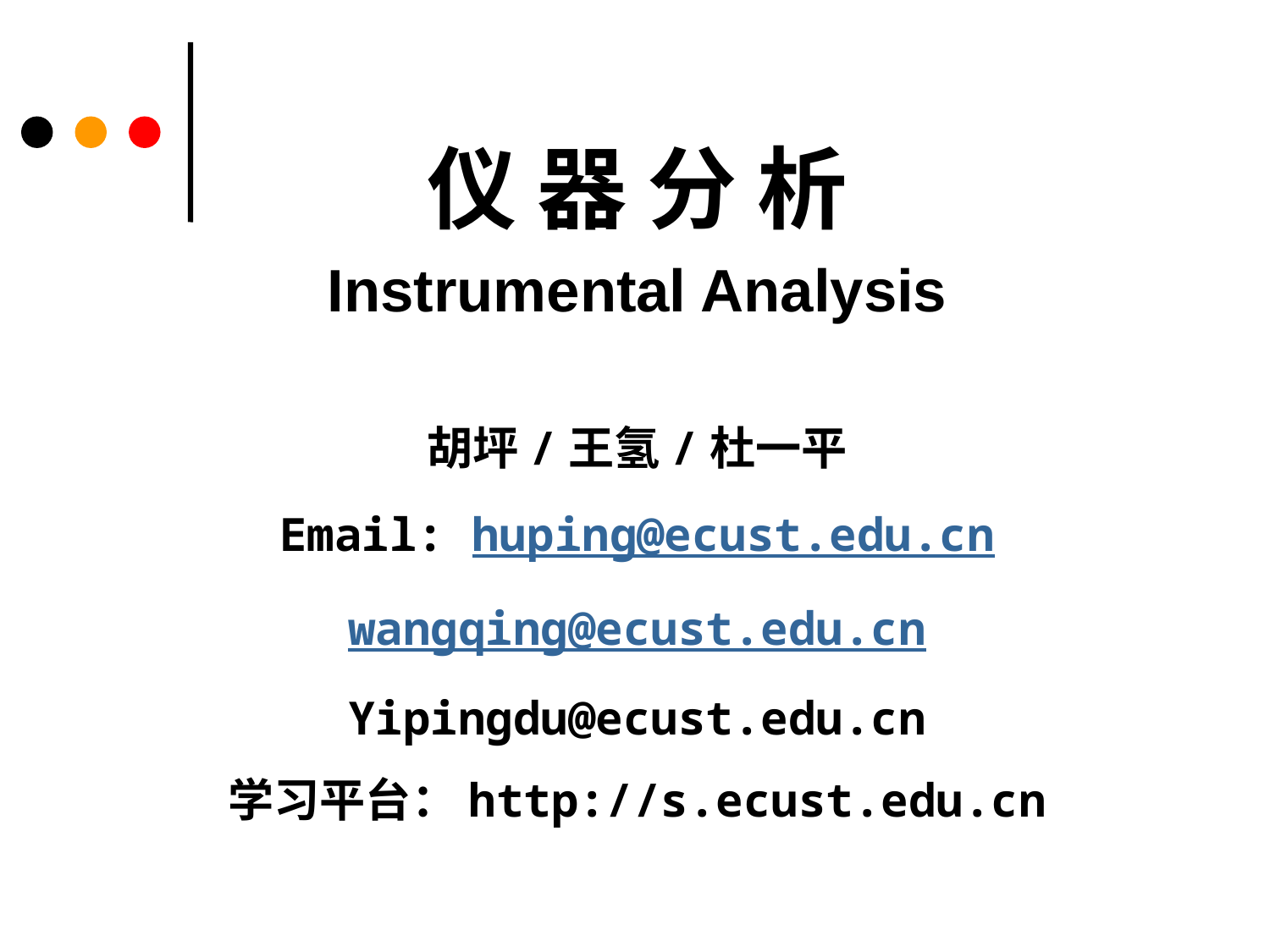

仪 器 分 析
Instrumental Analysis

胡坪/王氢/杜一平
Email: huping@ecust.edu.cn
wangqing@ecust.edu.cn
Yipingdu@ecust.edu.cn
学习平台：http://s.ecust.edu.cn